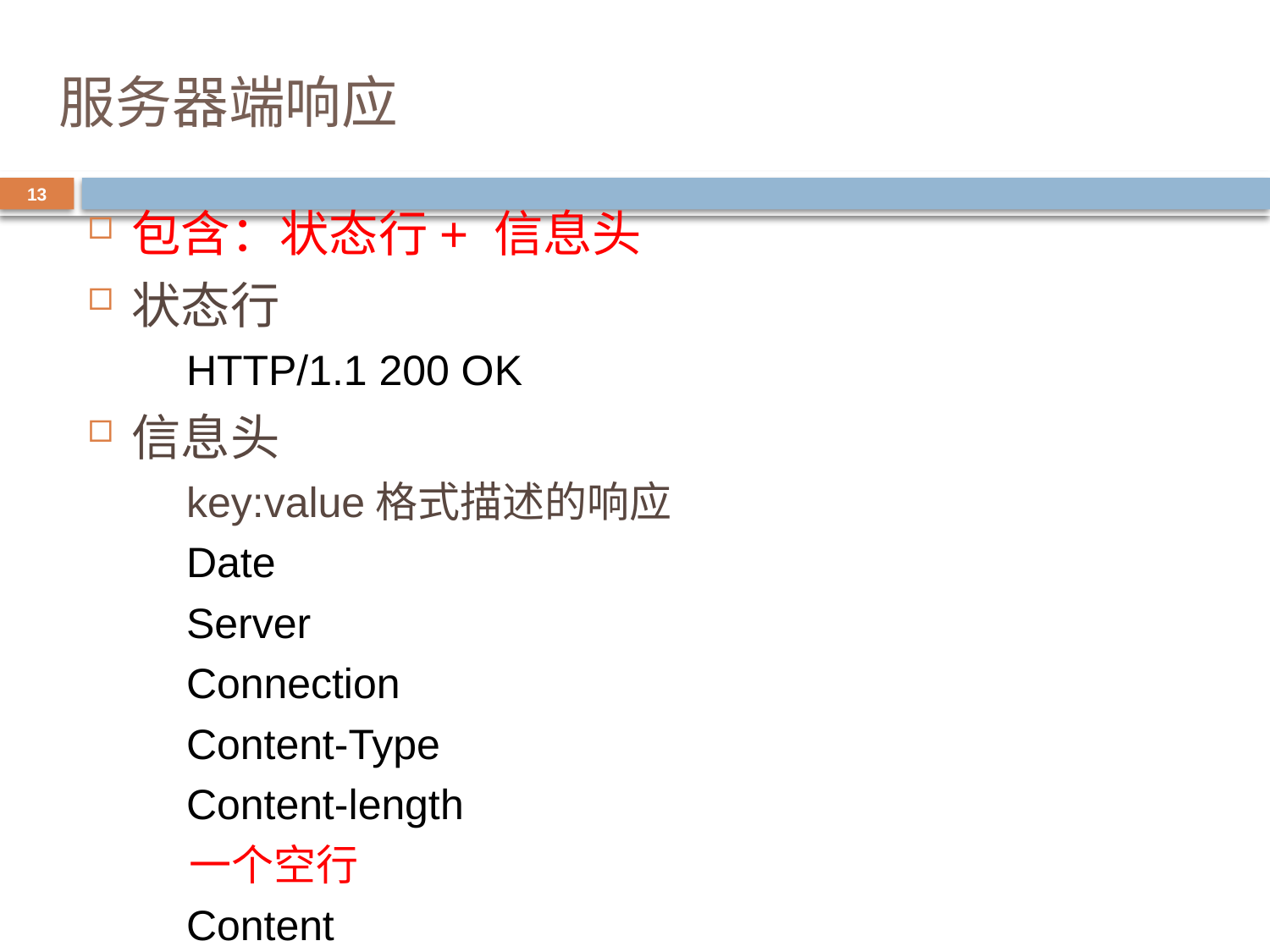

# 服务器端响应
13
包含：状态行+ 信息头
状态行
   HTTP/1.1 200 OK
信息头
   key:value格式描述的响应
   Date
   Server
   Connection
   Content-Type
   Content-length
   一个空行
   Content